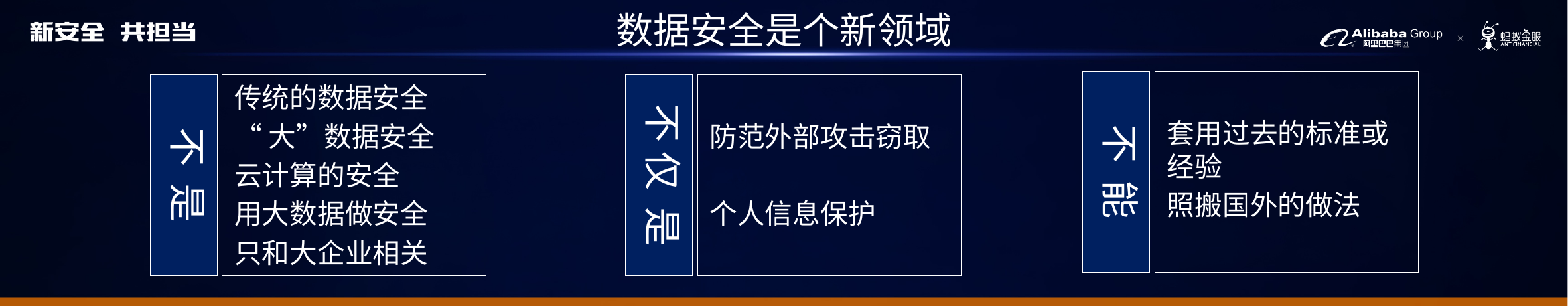

# 数据安全是个新领域

套用过去的标准或经验
照搬国外的做法
不  能
不  是
不 仅  是

防范外部攻击窃取

个人信息保护
传统的数据安全
“大”数据安全
云计算的安全
用大数据做安全
只和大企业相关